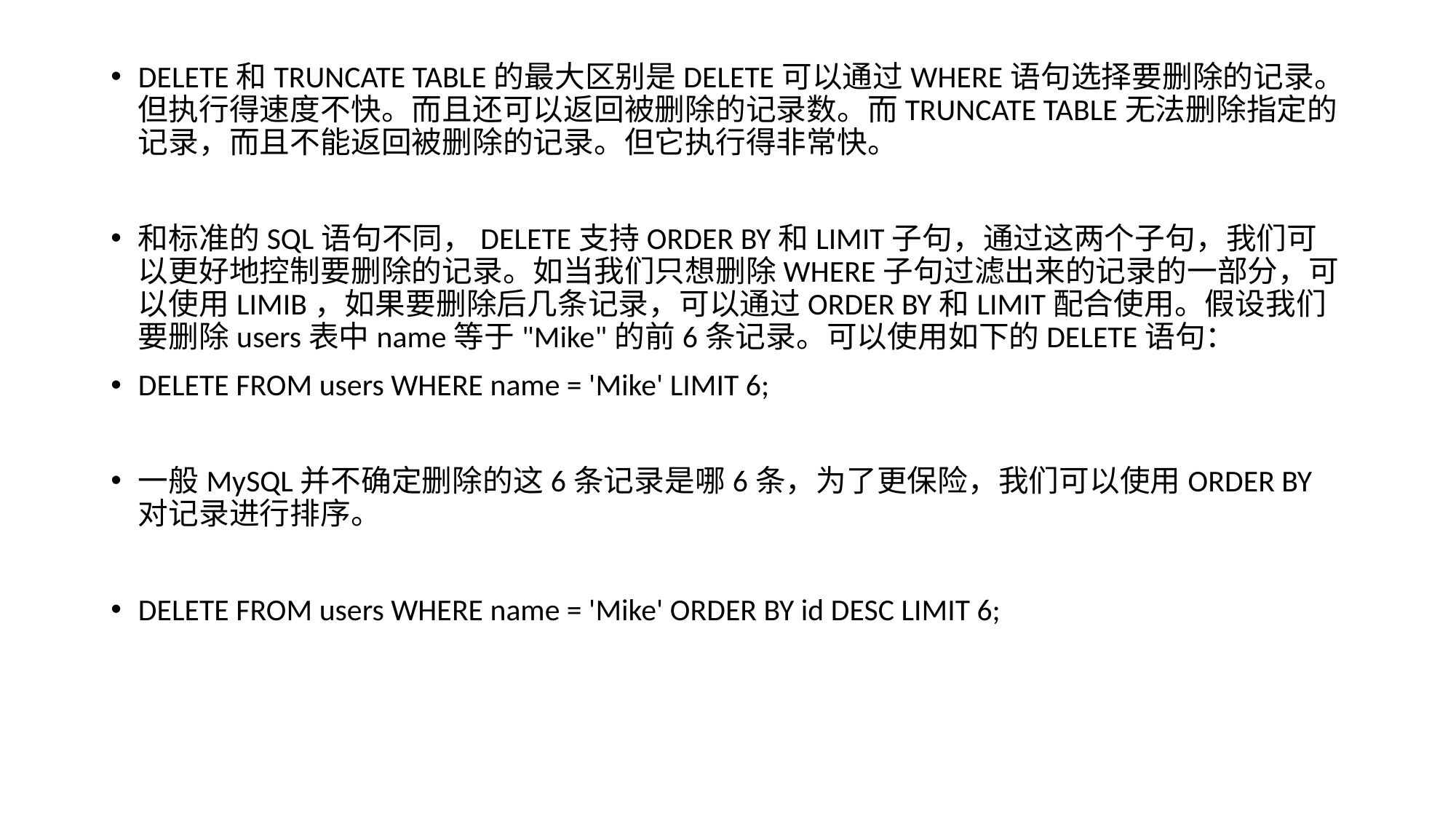

DELETE和TRUNCATE TABLE的最大区别是DELETE可以通过WHERE语句选择要删除的记录。但执行得速度不快。而且还可以返回被删除的记录数。而TRUNCATE TABLE无法删除指定的记录，而且不能返回被删除的记录。但它执行得非常快。

和标准的SQL语句不同，DELETE支持ORDER BY和LIMIT子句，通过这两个子句，我们可以更好地控制要删除的记录。如当我们只想删除WHERE子句过滤出来的记录的一部分，可以使用LIMIB，如果要删除后几条记录，可以通过ORDER BY和LIMIT配合使用。假设我们要删除users表中name等于"Mike"的前6条记录。可以使用如下的DELETE语句：
DELETE FROM users WHERE name = 'Mike' LIMIT 6;

一般MySQL并不确定删除的这6条记录是哪6条，为了更保险，我们可以使用ORDER BY对记录进行排序。

DELETE FROM users WHERE name = 'Mike' ORDER BY id DESC LIMIT 6;